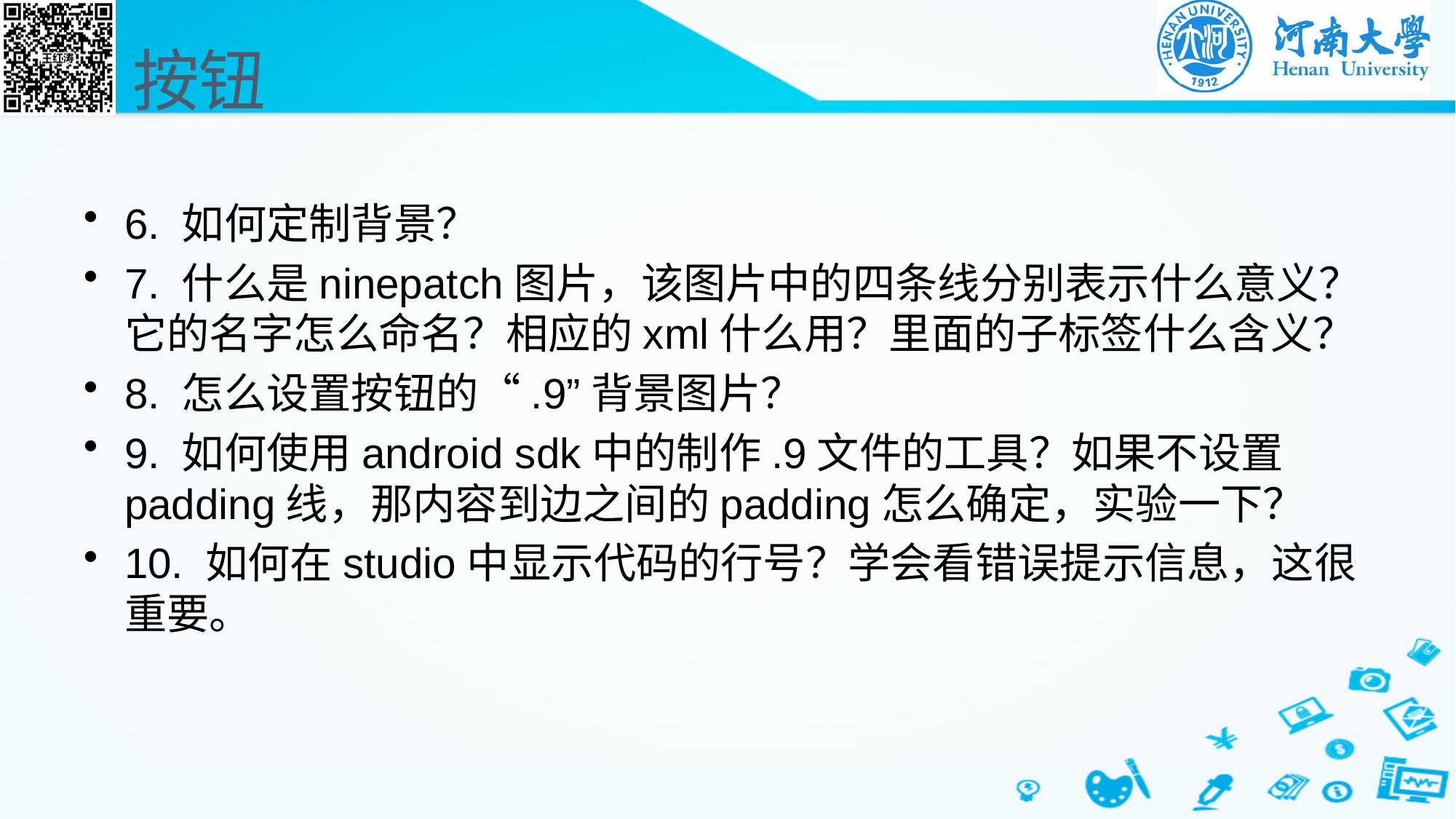

# 按钮
6. 如何定制背景？
7. 什么是ninepatch图片，该图片中的四条线分别表示什么意义？它的名字怎么命名？相应的xml什么用？里面的子标签什么含义？
8. 怎么设置按钮的“.9”背景图片？
9. 如何使用android sdk中的制作.9文件的工具？如果不设置padding线，那内容到边之间的padding怎么确定，实验一下？
10. 如何在studio中显示代码的行号？学会看错误提示信息，这很重要。